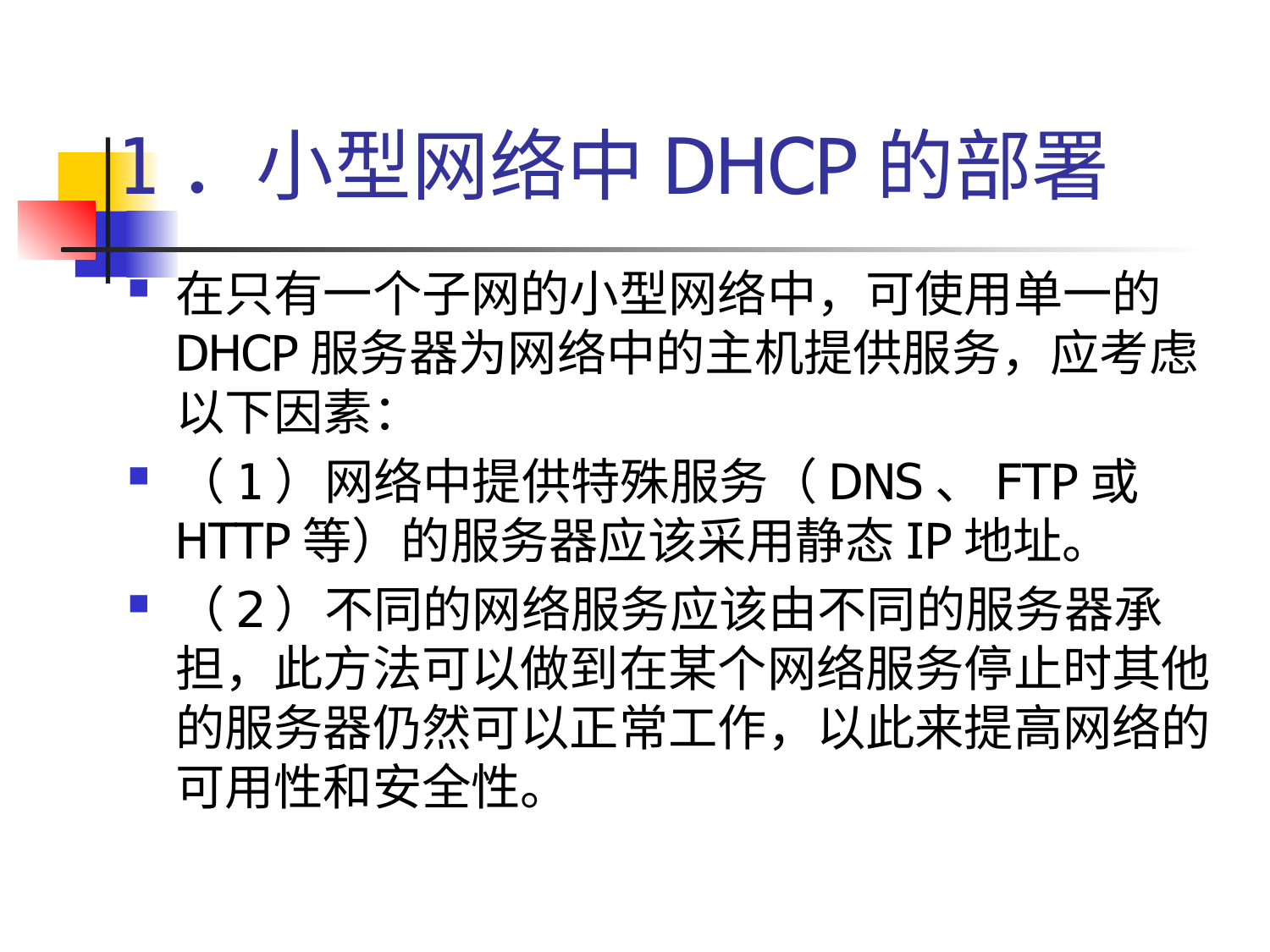

# 1．小型网络中DHCP的部署
在只有一个子网的小型网络中，可使用单一的DHCP服务器为网络中的主机提供服务，应考虑以下因素：
（1）网络中提供特殊服务（DNS、FTP或HTTP等）的服务器应该采用静态IP地址。
（2）不同的网络服务应该由不同的服务器承担，此方法可以做到在某个网络服务停止时其他的服务器仍然可以正常工作，以此来提高网络的可用性和安全性。